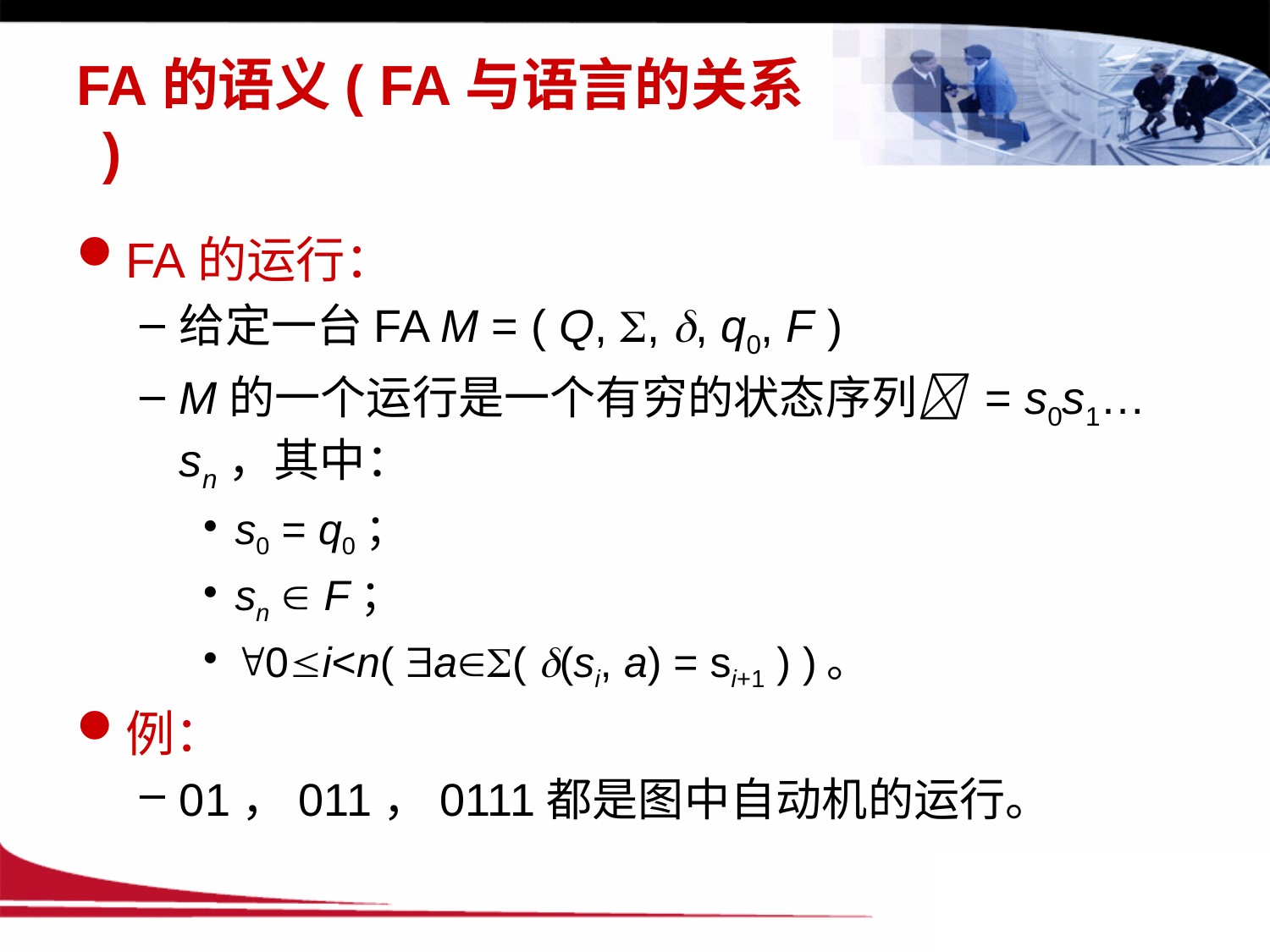

# FA的语义( FA与语言的关系 )
FA的运行：
给定一台FA M = ( Q, Σ, δ, q0, F )
M的一个运行是一个有穷的状态序列ρ = s0s1…sn，其中：
s0 = q0；
sn ∈ F；
∀0≤i<n( ∃a∈Σ( δ(si, a) = si+1 ) )。
例：
01，011，0111都是图中自动机的运行。